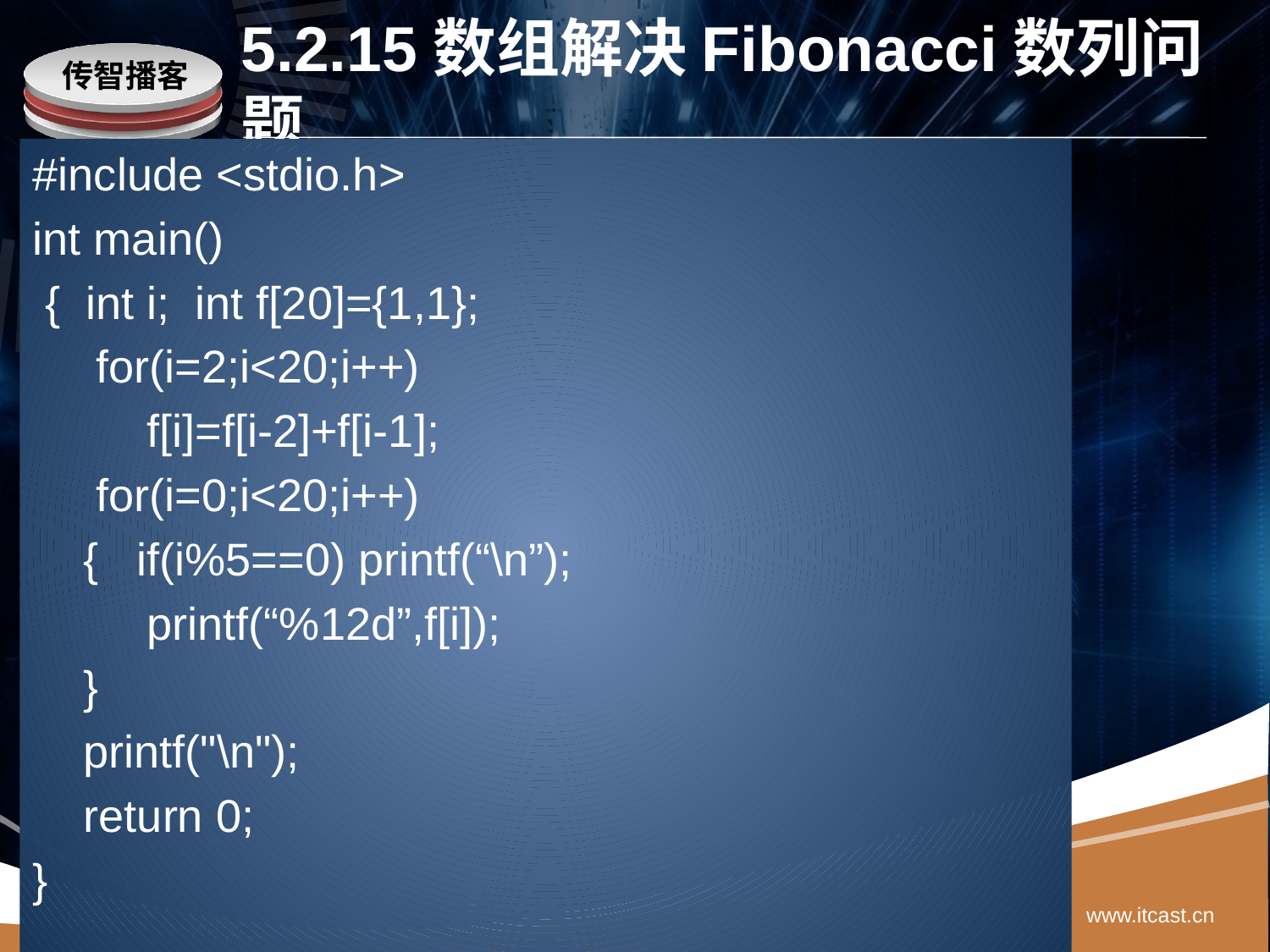

# 5.2.15数组解决Fibonacci数列问题
#include <stdio.h>
int main()
 {  int i;  int f[20]={1,1};
     for(i=2;i<20;i++)
         f[i]=f[i-2]+f[i-1];
     for(i=0;i<20;i++)
    {   if(i%5==0) printf(“\n”);
         printf(“%12d”,f[i]);
    }
    printf("\n");
    return 0;
}

www.itcast.cn